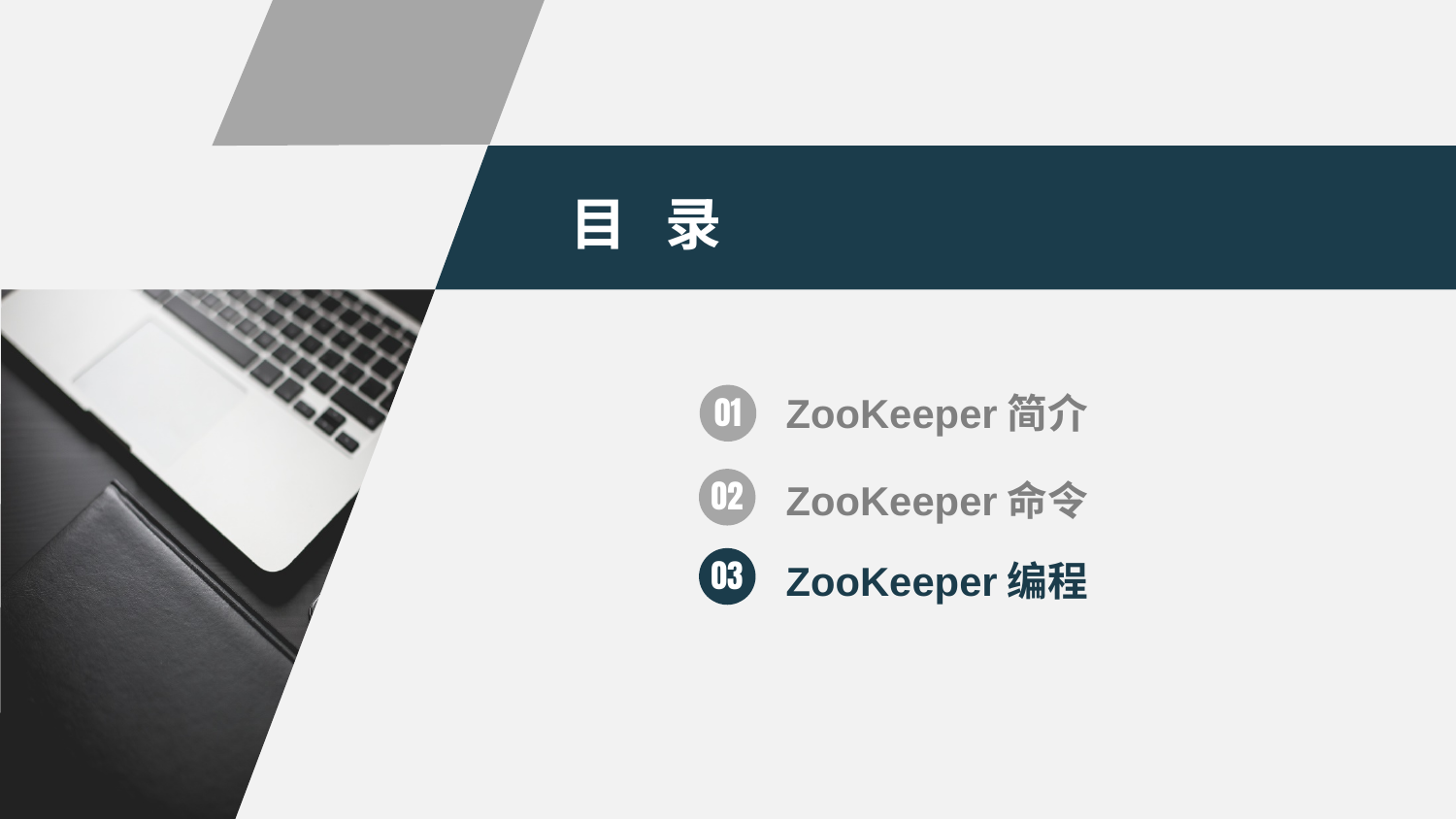

目   录

  ZooKeeper简介
01
  ZooKeeper命令
02
  ZooKeeper编程
03